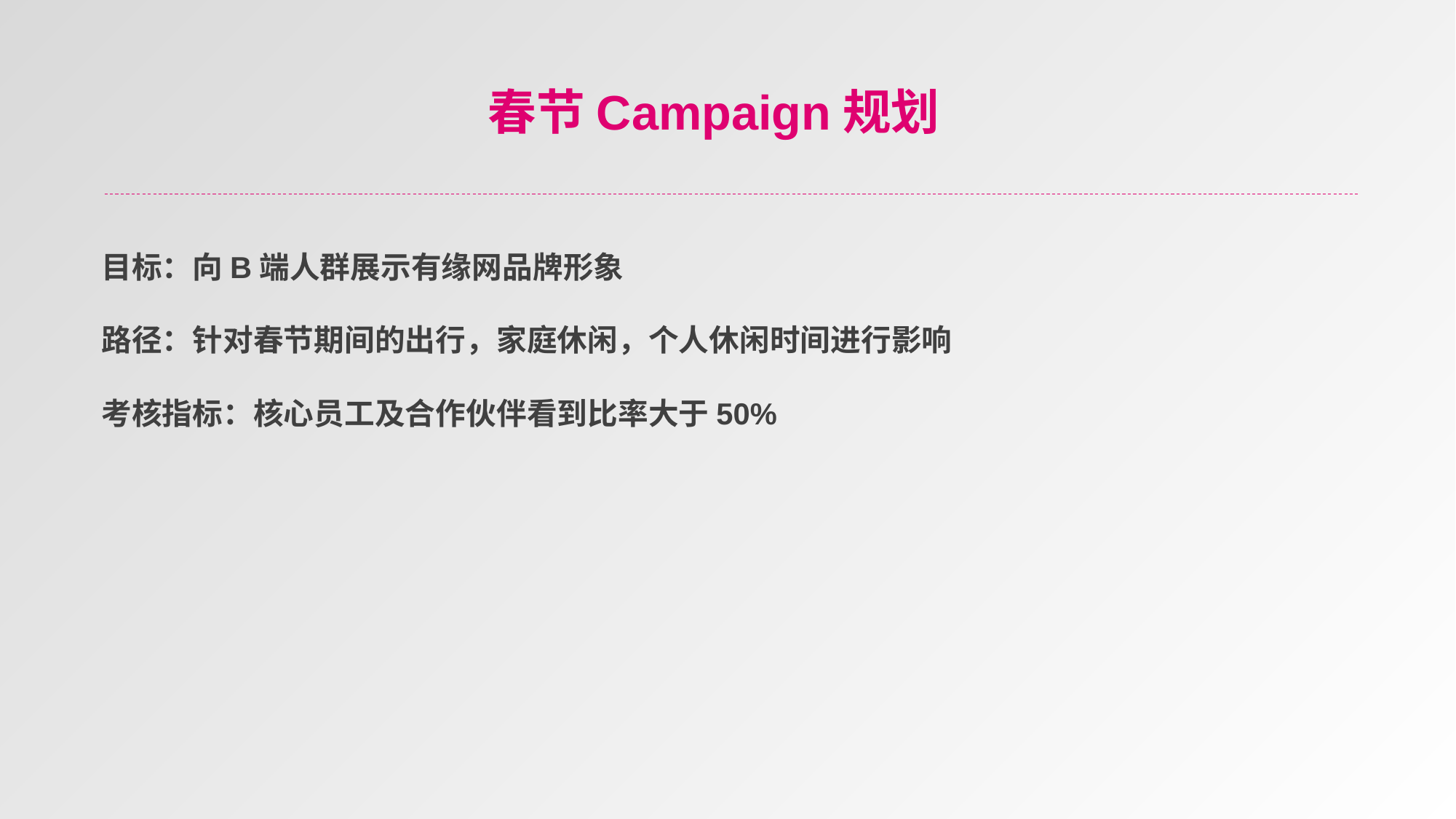

春节Campaign规划
目标：向B端人群展示有缘网品牌形象

路径：针对春节期间的出行，家庭休闲，个人休闲时间进行影响

考核指标：核心员工及合作伙伴看到比率大于50%